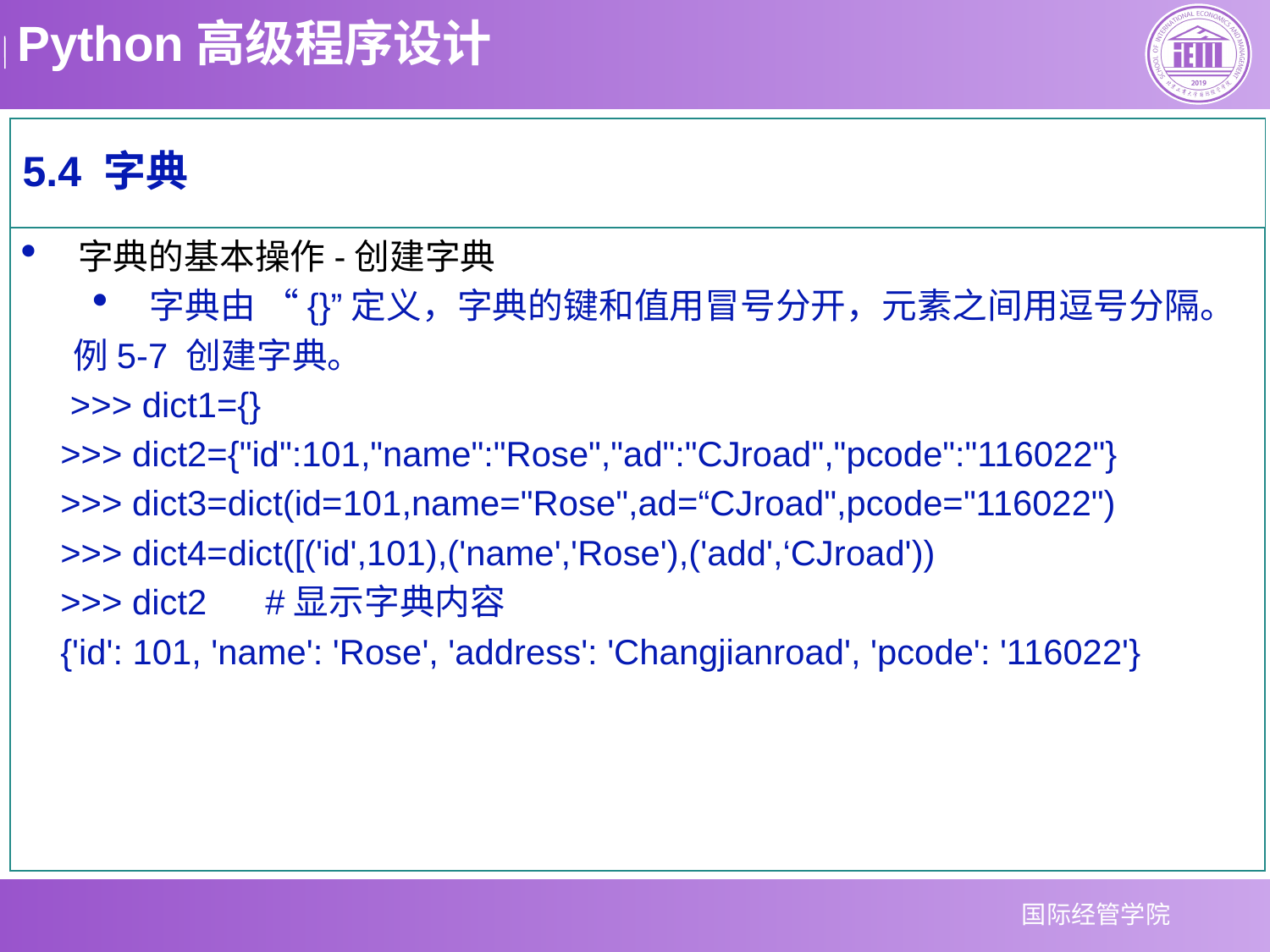

5.4 字典
字典的基本操作-创建字典
字典由 “{}”定义，字典的键和值用冒号分开，元素之间用逗号分隔。
例5-7 创建字典。
 >>> dict1={}
>>> dict2={"id":101,"name":"Rose","ad":"CJroad","pcode":"116022"}
>>> dict3=dict(id=101,name="Rose",ad=“CJroad",pcode="116022")
>>> dict4=dict([('id',101),('name','Rose'),('add',‘CJroad'))
>>> dict2      #显示字典内容
{'id': 101, 'name': 'Rose', 'address': 'Changjianroad', 'pcode': '116022'}